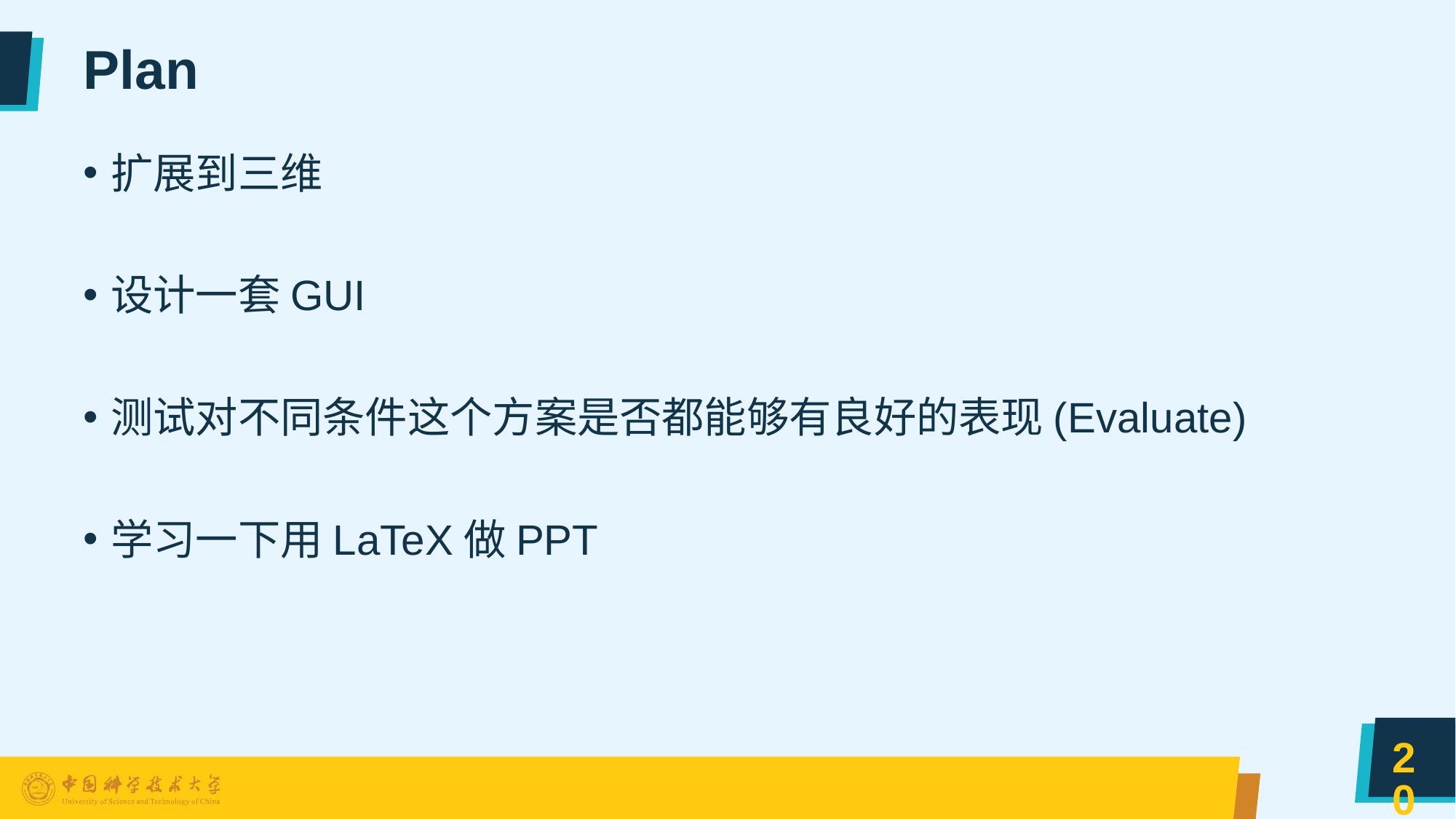

# Plan
扩展到三维

设计一套GUI

测试对不同条件这个方案是否都能够有良好的表现(Evaluate)

学习一下用LaTeX做PPT
20